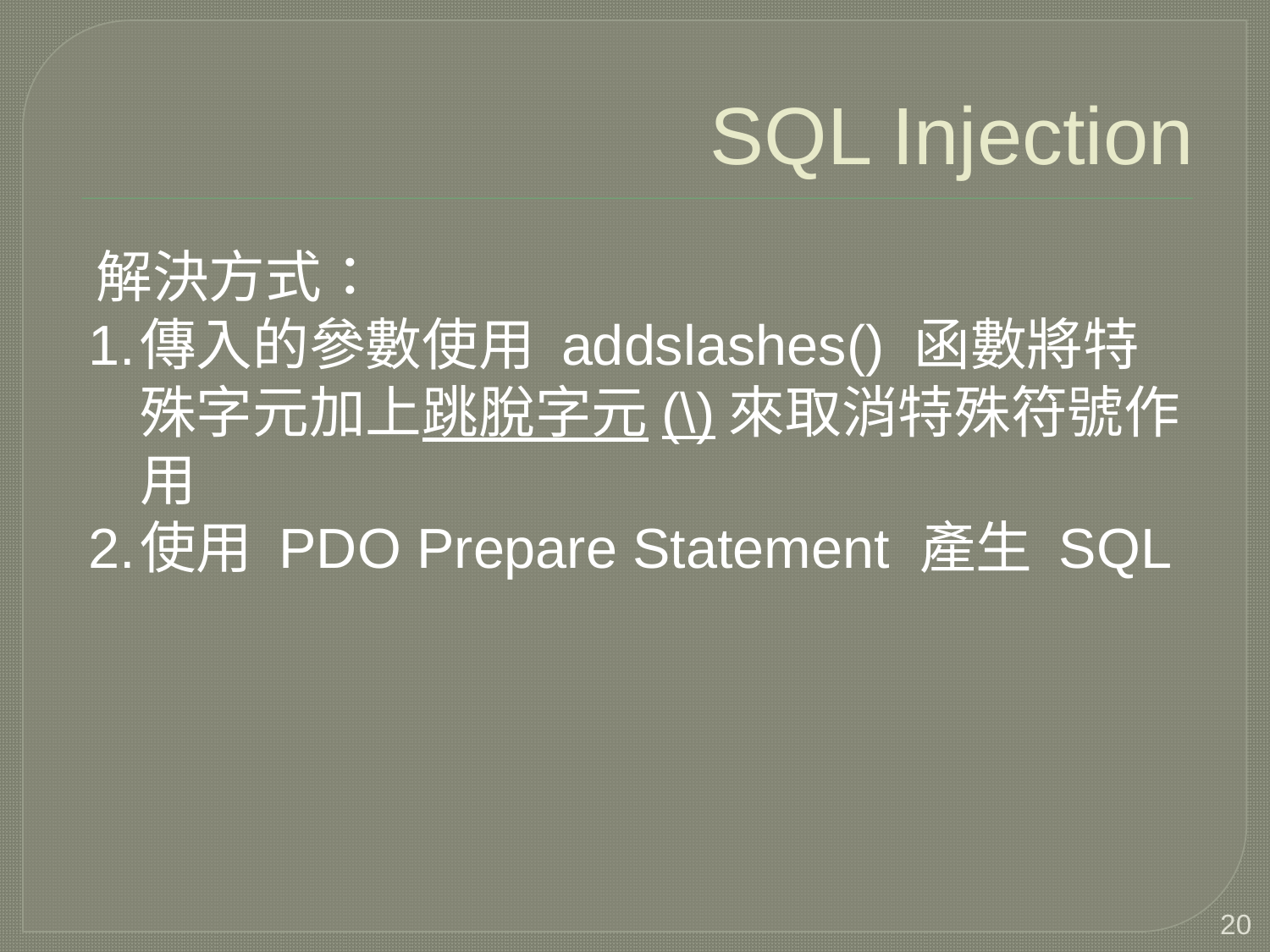

# SQL Injection
解決方式：
傳入的參數使用 addslashes() 函數將特殊字元加上跳脫字元(\)來取消特殊符號作用
使用 PDO Prepare Statement 產生 SQL
20